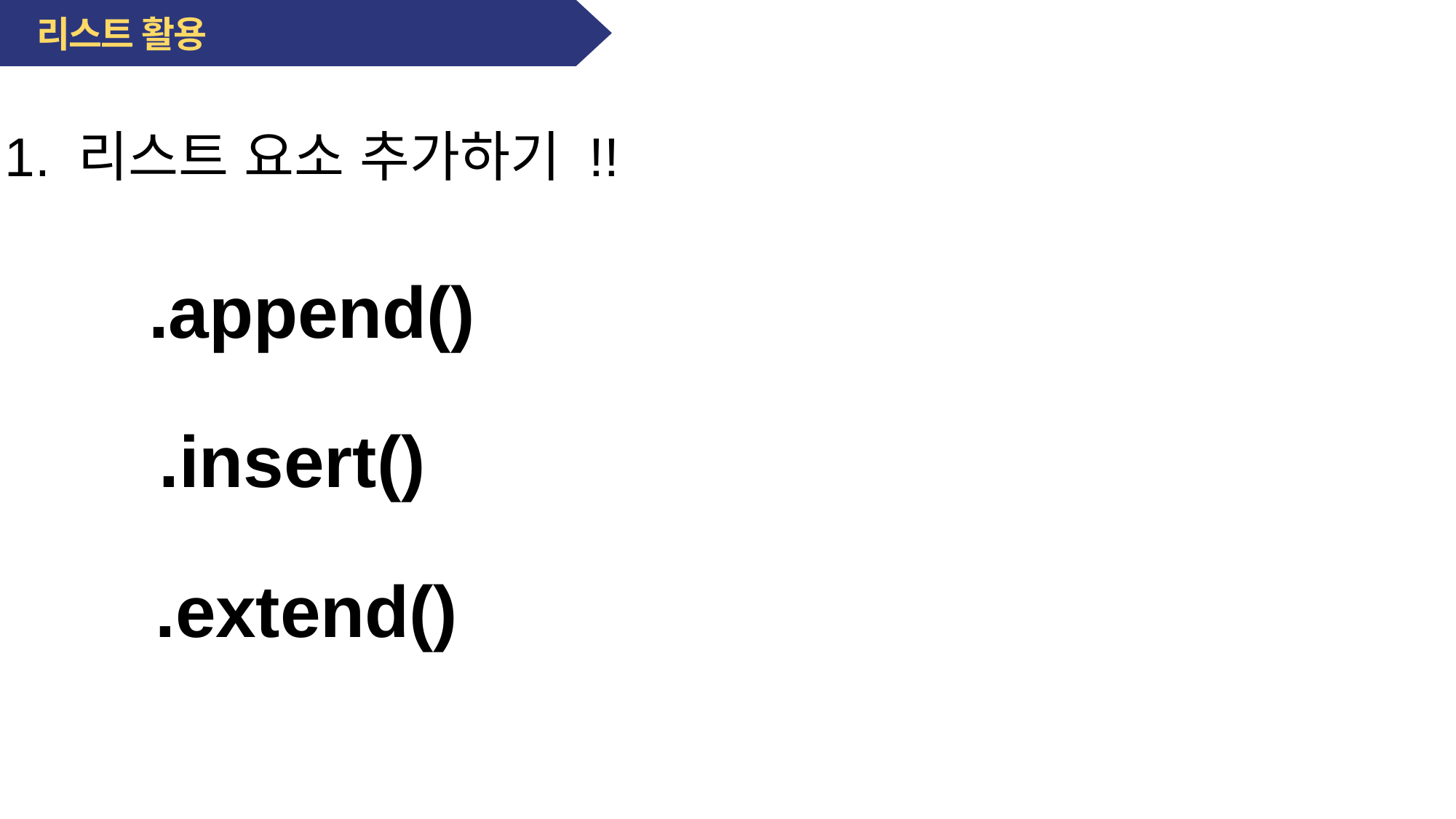

리스트 활용
1. 리스트 요소 추가하기 !!
.append()
.insert()
.extend()